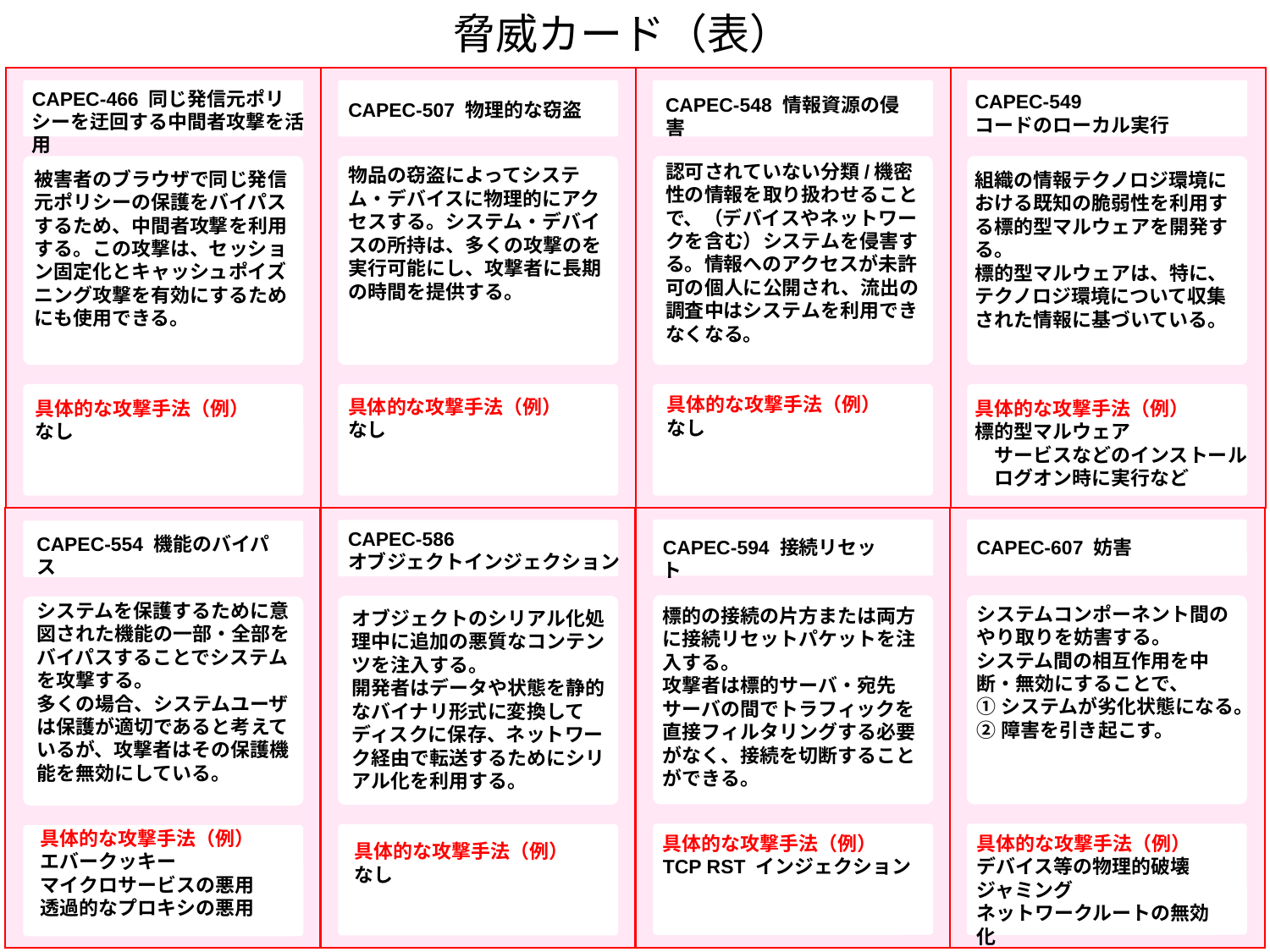

脅威カード（表）

CAPEC-466 同じ発信元ポリシーを迂回する中間者攻撃を活用

CAPEC-549
コードのローカル実行
CAPEC-548 情報資源の侵害
CAPEC-507 物理的な窃盗
認可されていない分類/機密性の情報を取り扱わせることで、（デバイスやネットワークを含む）システムを侵害する。情報へのアクセスが未許可の個人に公開され、流出の調査中はシステムを利用できなくなる。

物品の窃盗によってシステム・デバイスに物理的にアクセスする。システム・デバイスの所持は、多くの攻撃のを実行可能にし、攻撃者に長期の時間を提供する。
被害者のブラウザで同じ発信元ポリシーの保護をバイパスするため、中間者攻撃を利用する。この攻撃は、セッション固定化とキャッシュポイズニング攻撃を有効にするためにも使用できる。
組織の情報テクノロジ環境における既知の脆弱性を利用する標的型マルウェアを開発する。
標的型マルウェアは、特に、テクノロジ環境について収集された情報に基づいている。

具体的な攻撃手法（例）
なし
具体的な攻撃手法（例）
なし
具体的な攻撃手法（例）
なし
具体的な攻撃手法（例）
標的型マルウェア
　サービスなどのインストール
　ログオン時に実行など

CAPEC-586
オブジェクトインジェクション

CAPEC-554 機能のバイパス
CAPEC-594 接続リセット
CAPEC-607 妨害
システムを保護するために意図された機能の一部・全部をバイパスすることでシステムを攻撃する。
多くの場合、システムユーザは保護が適切であると考えているが、攻撃者はその保護機能を無効にしている。

システムコンポーネント間のやり取りを妨害する。
システム間の相互作用を中断・無効にすることで、
①システムが劣化状態になる。
②障害を引き起こす。

標的の接続の片方または両方に接続リセットパケットを注入する。
攻撃者は標的サーバ・宛先サーバの間でトラフィックを直接フィルタリングする必要がなく、接続を切断することができる。
オブジェクトのシリアル化処理中に追加の悪質なコンテンツを注入する。
開発者はデータや状態を静的なバイナリ形式に変換してディスクに保存、ネットワーク経由で転送するためにシリアル化を利用する。
具体的な攻撃手法（例）
エバークッキー
マイクロサービスの悪用
透過的なプロキシの悪用

具体的な攻撃手法（例）
TCP RST インジェクション
具体的な攻撃手法（例）
デバイス等の物理的破壊
ジャミング
ネットワークルートの無効化
具体的な攻撃手法（例）
なし